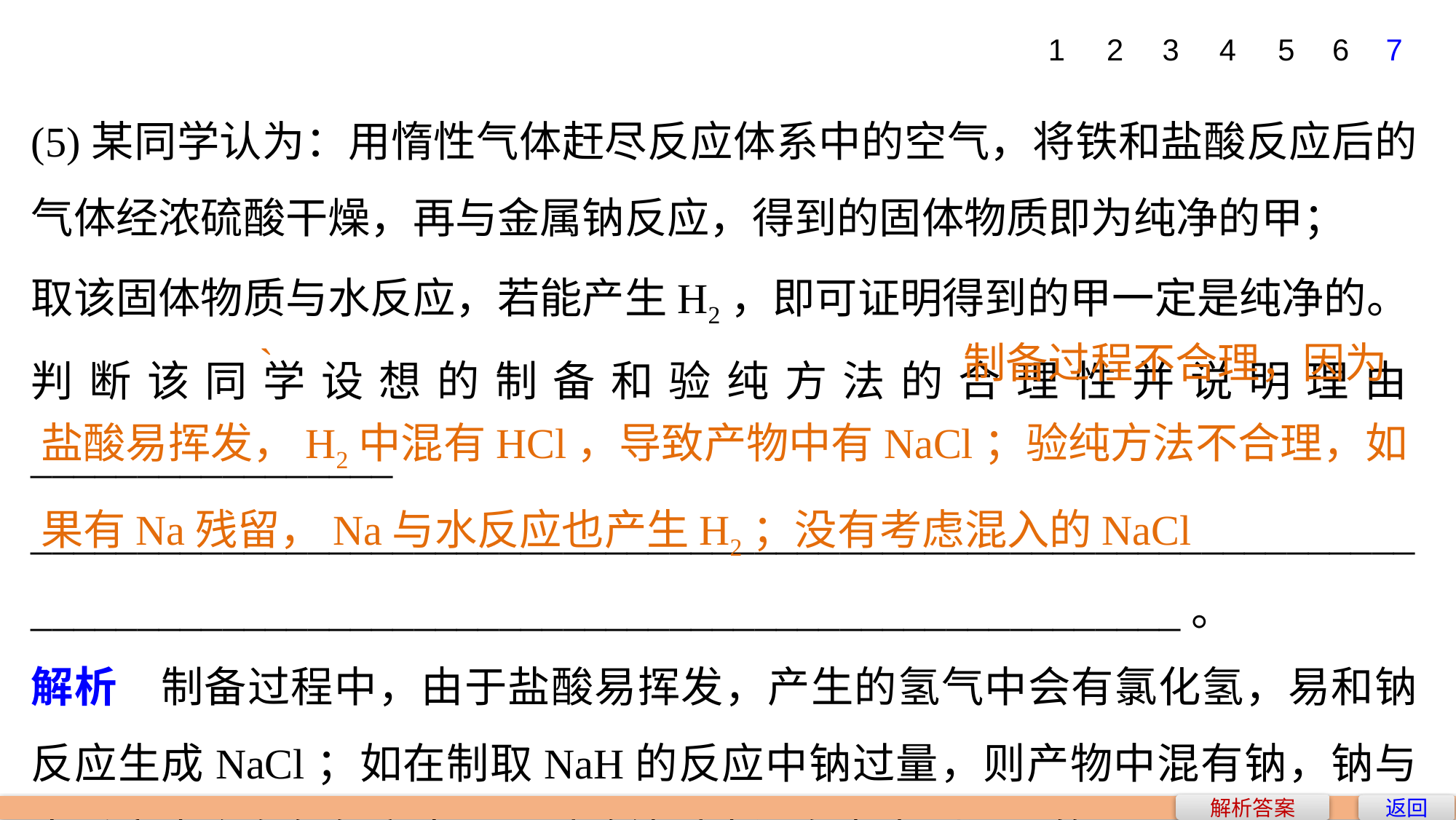

1
2
3
4
5
6
7
(5)某同学认为：用惰性气体赶尽反应体系中的空气，将铁和盐酸反应后的气体经浓硫酸干燥，再与金属钠反应，得到的固体物质即为纯净的甲；
取该固体物质与水反应，若能产生H2，即可证明得到的甲一定是纯净的。
判断该同学设想的制备和验纯方法的合理性并说明理由_________________
_______________________________________________________________________________________________________________________。
解析　制备过程中，由于盐酸易挥发，产生的氢气中会有氯化氢，易和钠反应生成NaCl；如在制取NaH的反应中钠过量，则产物中混有钠，钠与水反应也会有氢气产生，同时验纯时也没有考虑到混入的NaCl。
            	`					              制备过程不合理，因为盐酸易挥发，H2中混有HCl，导致产物中有NaCl；验纯方法不合理，如果有Na残留，Na与水反应也产生H2；没有考虑混入的NaCl
解析答案
返回